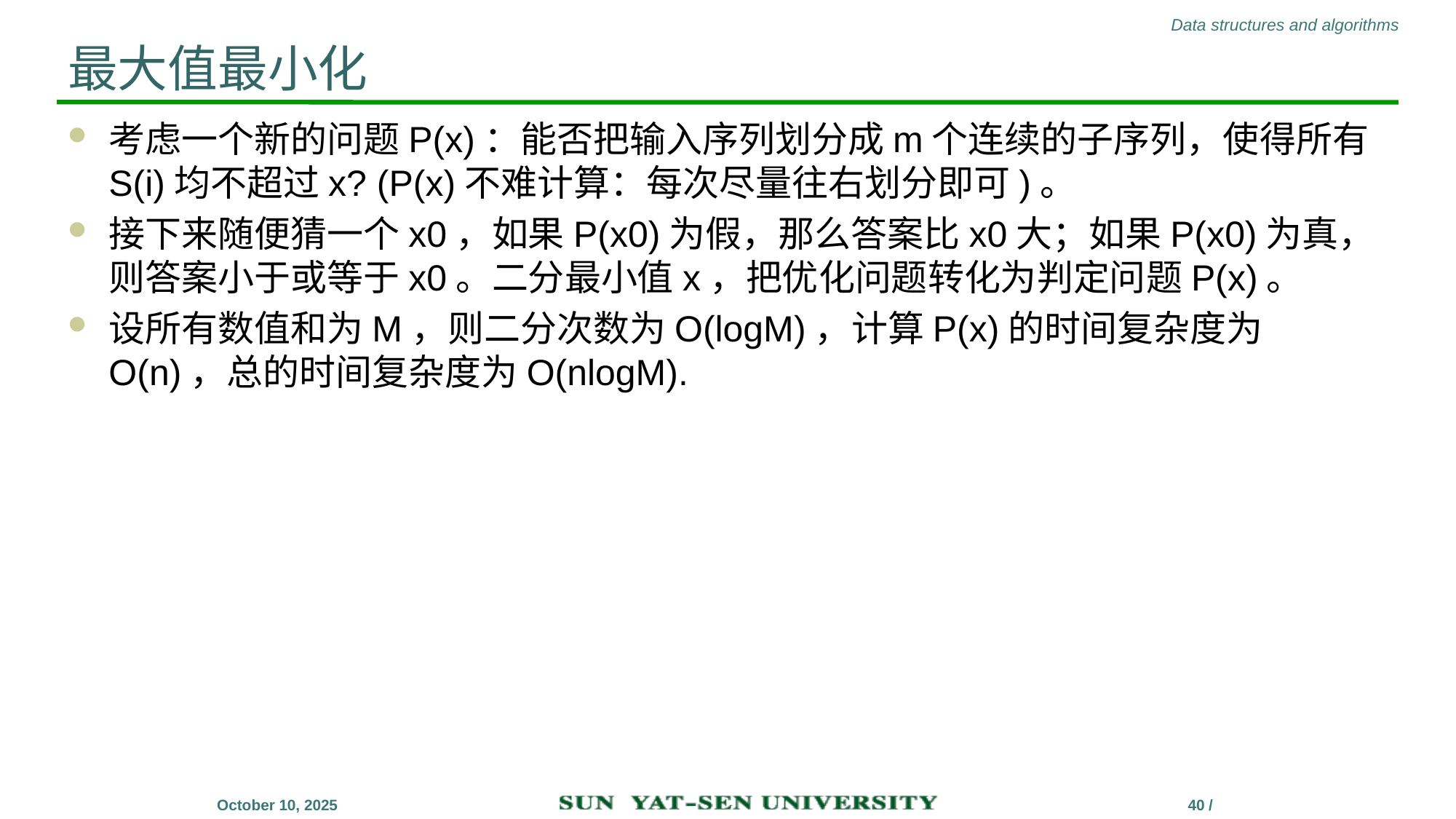

# 最大值最小化
考虑一个新的问题P(x)：能否把输入序列划分成m个连续的子序列，使得所有S(i)均不超过x? (P(x)不难计算：每次尽量往右划分即可)。
接下来随便猜一个x0，如果P(x0)为假，那么答案比x0大；如果P(x0)为真，则答案小于或等于x0。二分最小值x，把优化问题转化为判定问题P(x)。
设所有数值和为M，则二分次数为O(logM)，计算P(x)的时间复杂度为O(n)，总的时间复杂度为O(nlogM).